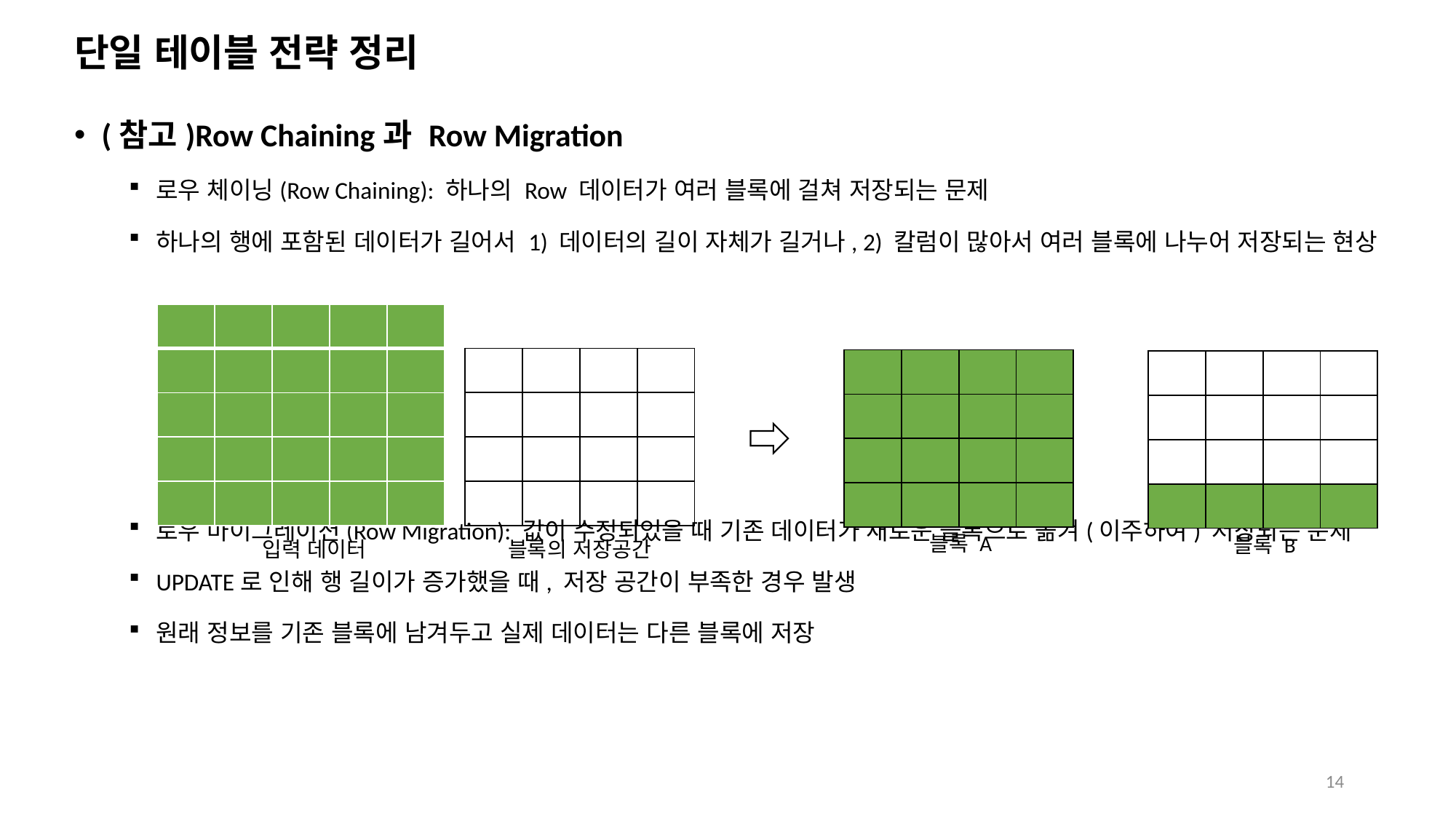

# 단일 테이블 전략 정리
(참고)Row Chaining과 Row Migration
로우 체이닝(Row Chaining): 하나의 Row 데이터가 여러 블록에 걸쳐 저장되는 문제
하나의 행에 포함된 데이터가 길어서 1) 데이터의 길이 자체가 길거나, 2) 칼럼이 많아서 여러 블록에 나누어 저장되는 현상

로우 마이그레이션(Row Migration): 값이 수정되었을 때 기존 데이터가 새로운 블록으로 옮겨(이주하여) 저장되는 문제
UPDATE로 인해 행 길이가 증가했을 때, 저장 공간이 부족한 경우 발생
원래 정보를 기존 블록에 남겨두고 실제 데이터는 다른 블록에 저장

|  |  |  |  |  |
| --- | --- | --- | --- | --- |
|  |  |  |  |  |
|  |  |  |  |  |
|  |  |  |  |  |
|  |  |  |  |  |
|  |  |  |  |
| --- | --- | --- | --- |
|  |  |  |  |
|  |  |  |  |
|  |  |  |  |
|  |  |  |  |
| --- | --- | --- | --- |
|  |  |  |  |
|  |  |  |  |
|  |  |  |  |
|  |  |  |  |
| --- | --- | --- | --- |
|  |  |  |  |
|  |  |  |  |
|  |  |  |  |

블록 A
블록 B
블록의 저장공간
입력 데이터
14